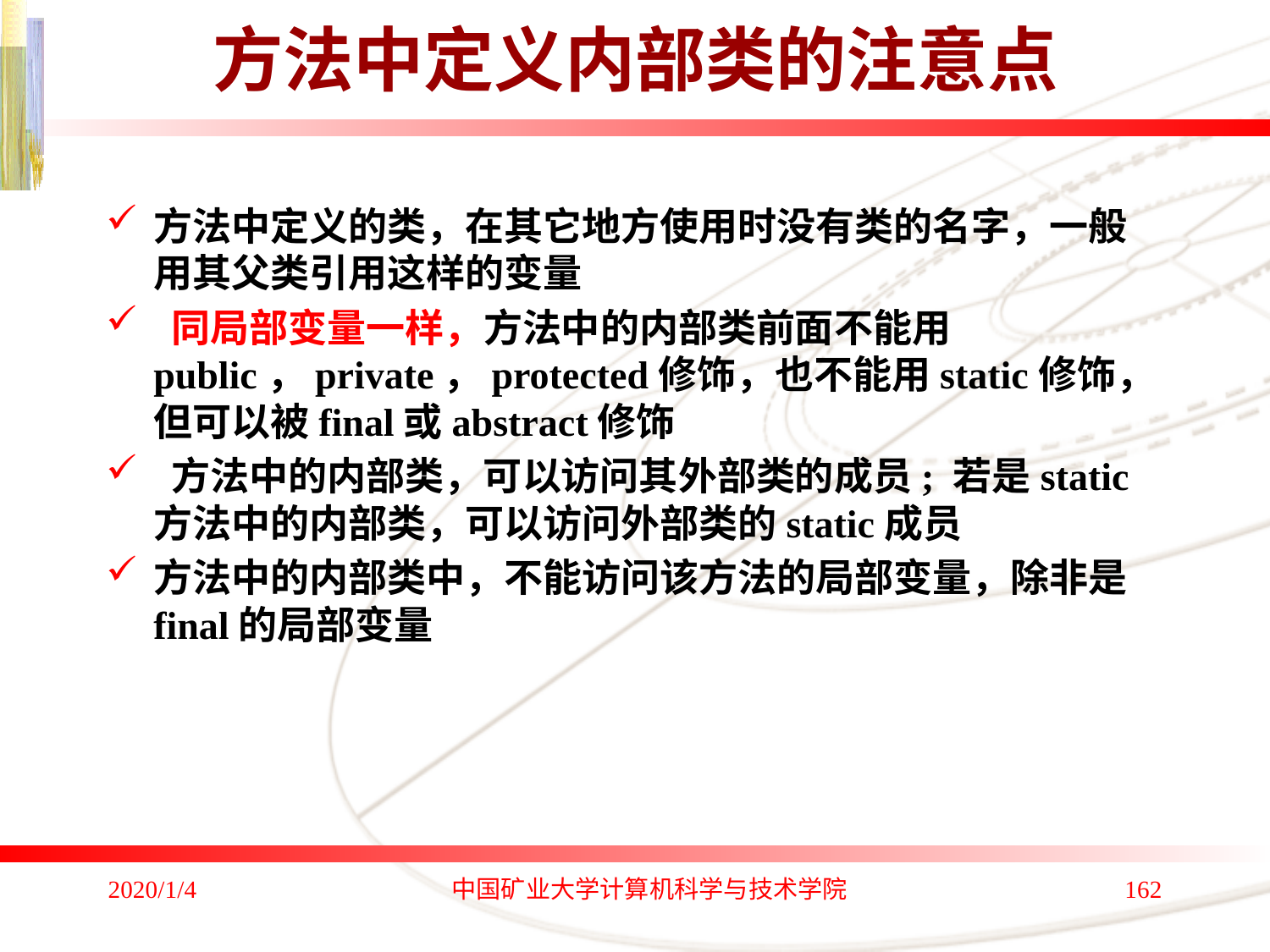

# 方法中定义内部类的注意点
方法中定义的类，在其它地方使用时没有类的名字，一般用其父类引用这样的变量
 同局部变量一样，方法中的内部类前面不能用public，private，protected修饰，也不能用static修饰，但可以被final或abstract修饰
 方法中的内部类，可以访问其外部类的成员; 若是static方法中的内部类，可以访问外部类的static成员
方法中的内部类中，不能访问该方法的局部变量，除非是final的局部变量

2020/1/4
中国矿业大学计算机科学与技术学院
162